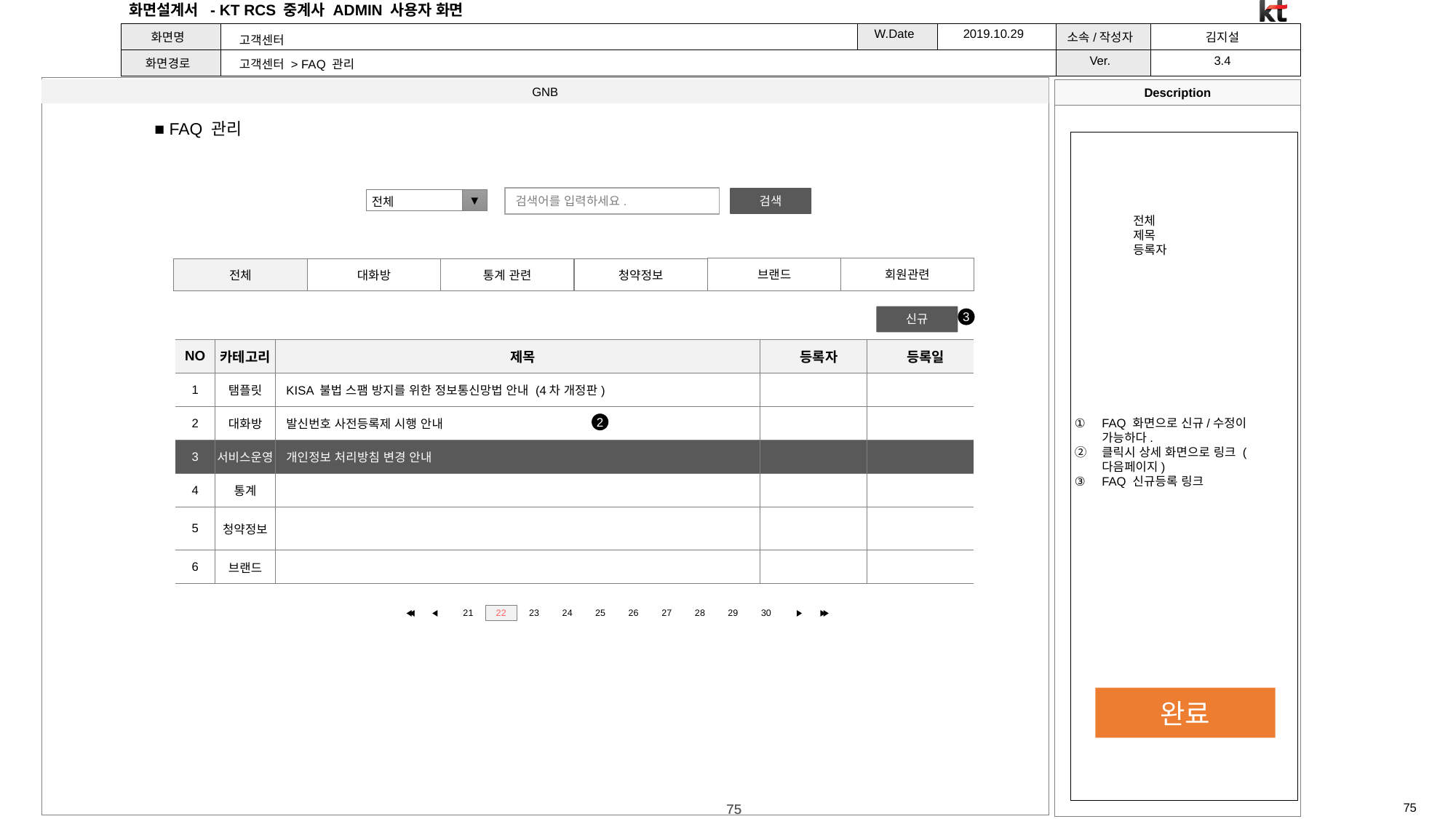

고객센터
고객센터 > FAQ 관리
■ FAQ 관리
FAQ 화면으로 신규/수정이 가능하다.
클릭시 상세 화면으로 링크 (다음페이지)
FAQ 신규등록 링크

검색어를 입력하세요.
검색
전체
▼
전체
제목
등록자
브랜드
회원관련
청약정보
대화방
통계 관련
전체
신규
3
| NO | 카테고리 | 제목 | 등록자 | 등록일 |
| --- | --- | --- | --- | --- |
| 1 | 탬플릿 | KISA 불법 스팸 방지를 위한 정보통신망법 안내 (4차 개정판) |  |  |
| 2 | 대화방 | 발신번호 사전등록제 시행 안내 |  |  |
| 3 | 서비스운영 | 개인정보 처리방침 변경 안내 |  |  |
| 4 | 통계 |  |  |  |
| 5 | 청약정보 |  |  |  |
| 6 | 브랜드 |  |  |  |
2
◀◀
◀
21
22
23
24
25
26
27
28
29
30
▶
▶▶
완료